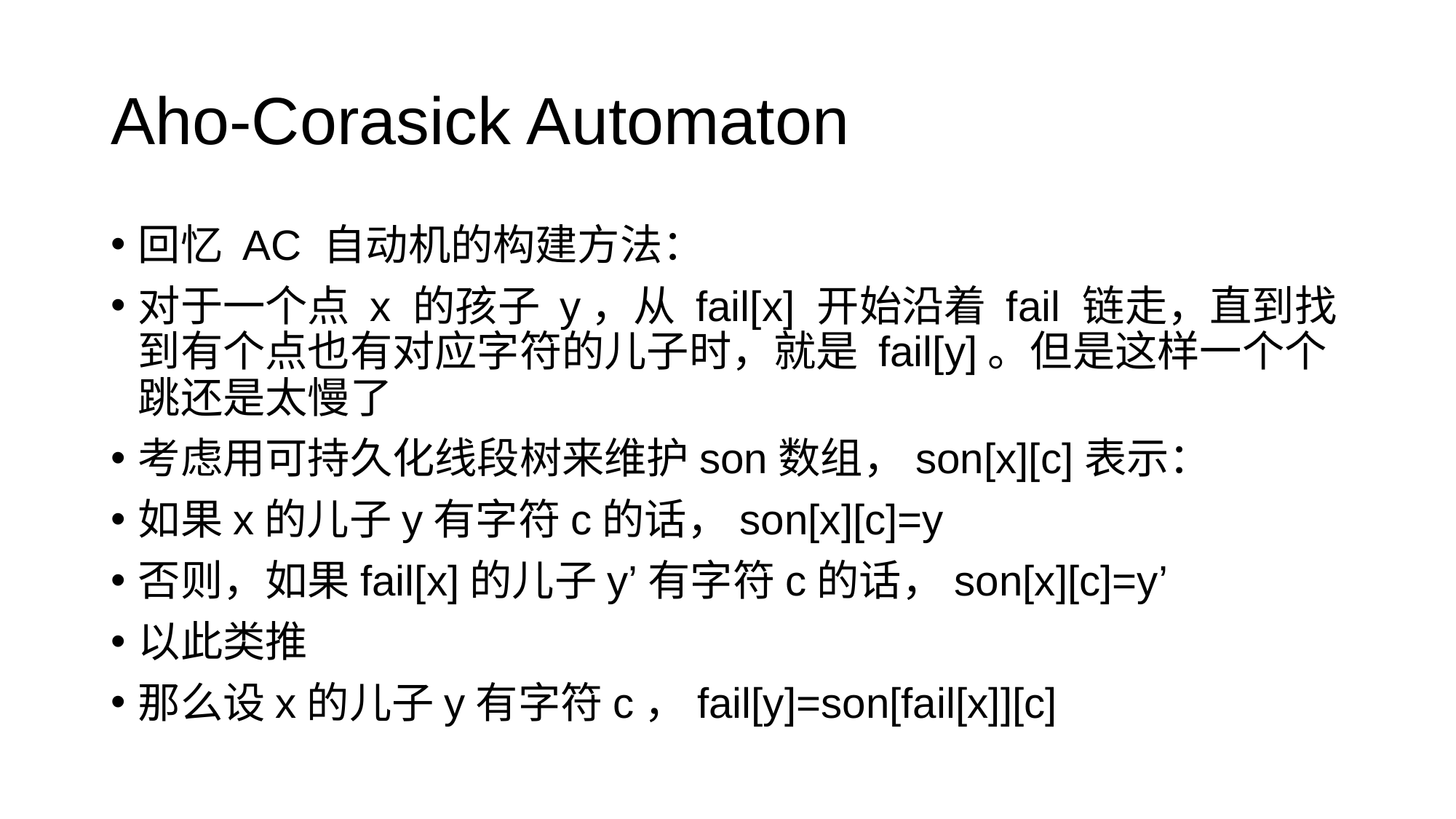

# Aho-Corasick Automaton
回忆 AC 自动机的构建方法：
对于一个点 x 的孩子 y，从 fail[x] 开始沿着 fail 链走，直到找到有个点也有对应字符的儿子时，就是 fail[y]。但是这样一个个跳还是太慢了
考虑用可持久化线段树来维护son数组，son[x][c]表示：
如果x的儿子y有字符c的话，son[x][c]=y
否则，如果fail[x]的儿子y’有字符c的话，son[x][c]=y’
以此类推
那么设x的儿子y有字符c，fail[y]=son[fail[x]][c]